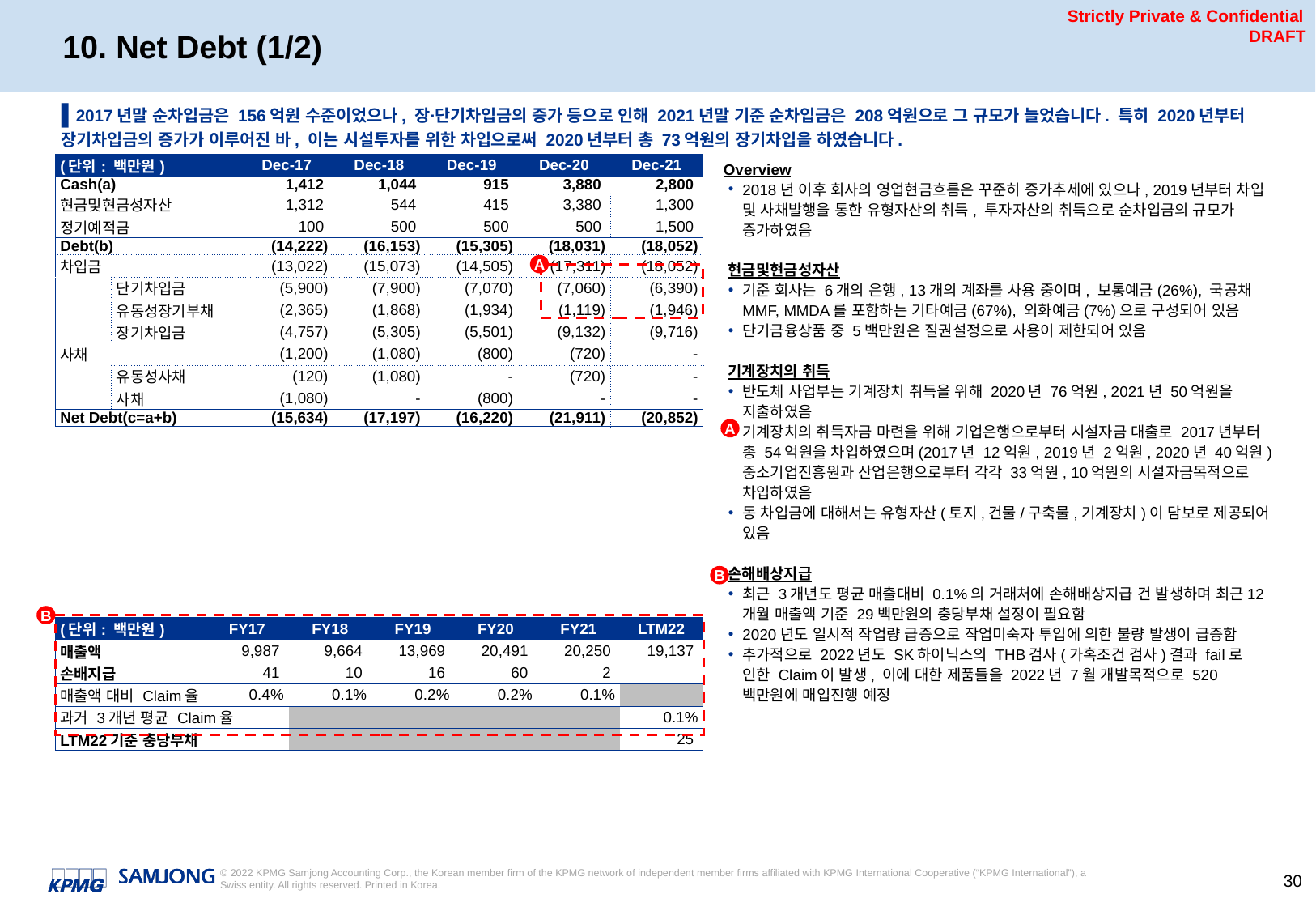

# 10. Net Debt (1/2)
▌2017년말 순차입금은 156억원 수준이었으나, 장∙단기차입금의 증가 등으로 인해 2021년말 기준 순차입금은 208억원으로 그 규모가 늘었습니다. 특히 2020년부터 장기차입금의 증가가 이루어진 바, 이는 시설투자를 위한 차입으로써 2020년부터 총 73억원의 장기차입을 하였습니다.
| (단위: 백만원) |  | Dec-17 | Dec-18 | Dec-19 | Dec-20 | Dec-21 |
| --- | --- | --- | --- | --- | --- | --- |
| Cash(a) |  | 1,412 | 1,044 | 915 | 3,880 | 2,800 |
| 현금및현금성자산 |  | 1,312 | 544 | 415 | 3,380 | 1,300 |
| 정기예적금 |  | 100 | 500 | 500 | 500 | 1,500 |
| Debt(b) |  | (14,222) | (16,153) | (15,305) | (18,031) | (18,052) |
| 차입금 |  | (13,022) | (15,073) | (14,505) | (17,311) | (18,052) |
|  | 단기차입금 | (5,900) | (7,900) | (7,070) | (7,060) | (6,390) |
|  | 유동성장기부채 | (2,365) | (1,868) | (1,934) | (1,119) | (1,946) |
|  | 장기차입금 | (4,757) | (5,305) | (5,501) | (9,132) | (9,716) |
| 사채 |  | (1,200) | (1,080) | (800) | (720) | - |
|  | 유동성사채 | (120) | (1,080) | - | (720) | - |
|  | 사채 | (1,080) | - | (800) | - | - |
| Net Debt(c=a+b) |  | (15,634) | (17,197) | (16,220) | (21,911) | (20,852) |
Overview
2018년 이후 회사의 영업현금흐름은 꾸준히 증가추세에 있으나, 2019년부터 차입 및 사채발행을 통한 유형자산의 취득, 투자자산의 취득으로 순차입금의 규모가 증가하였음

현금및현금성자산
기준 회사는 6개의 은행, 13개의 계좌를 사용 중이며, 보통예금(26%), 국공채MMF, MMDA를 포함하는 기타예금(67%), 외화예금(7%)으로 구성되어 있음
단기금융상품 중 5백만원은 질권설정으로 사용이 제한되어 있음

기계장치의 취득
반도체 사업부는 기계장치 취득을 위해 2020년 76억원, 2021년 50억원을 지출하였음
기계장치의 취득자금 마련을 위해 기업은행으로부터 시설자금 대출로 2017년부터 총 54억원을 차입하였으며(2017년 12억원, 2019년 2억원, 2020년 40억원) 중소기업진흥원과 산업은행으로부터 각각 33억원, 10억원의 시설자금목적으로 차입하였음
동 차입금에 대해서는 유형자산(토지,건물/구축물,기계장치)이 담보로 제공되어 있음

손해배상지급
최근 3개년도 평균 매출대비 0.1%의 거래처에 손해배상지급 건 발생하며 최근12개월 매출액 기준 29백만원의 충당부채 설정이 필요함
2020년도 일시적 작업량 급증으로 작업미숙자 투입에 의한 불량 발생이 급증함
추가적으로 2022년도 SK하이닉스의 THB검사(가혹조건 검사)결과 fail로 인한 Claim이 발생, 이에 대한 제품들을 2022년 7월 개발목적으로 520백만원에 매입진행 예정

A

A
B
B

| (단위: 백만원) | FY17 | FY18 | FY19 | FY20 | FY21 | LTM22 |
| --- | --- | --- | --- | --- | --- | --- |
| 매출액 | 9,987 | 9,664 | 13,969 | 20,491 | 20,250 | 19,137 |
| 손배지급 | 41 | 10 | 16 | 60 | 2 |  |
| 매출액 대비 Claim율 | 0.4% | 0.1% | 0.2% | 0.2% | 0.1% |  |
| 과거 3개년 평균 Claim율 |  |  |  |  |  | 0.1% |
| LTM22기준 충당부채 |  |  |  |  |  | 25 |